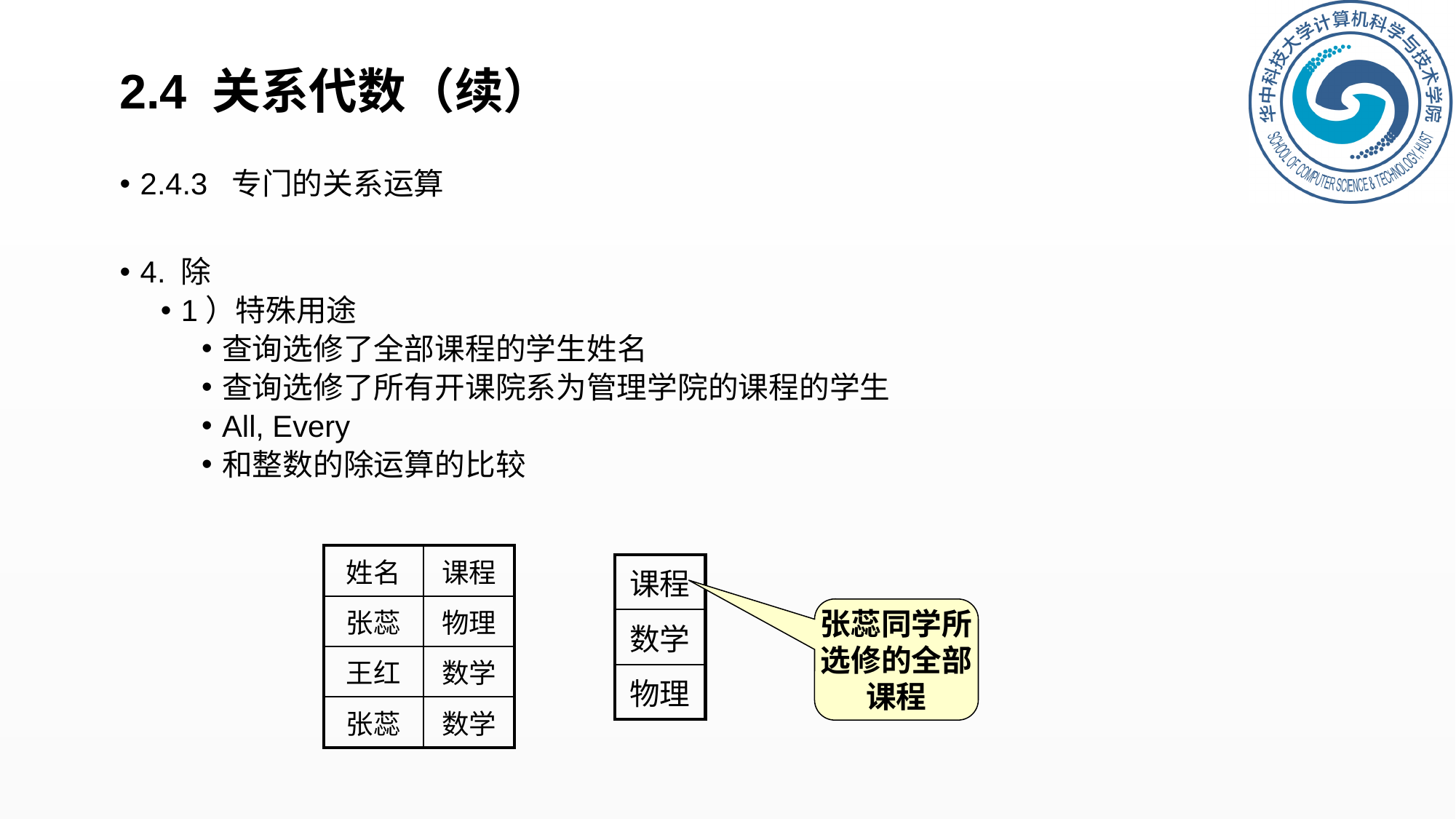

# 2.4 关系代数（续）
2.4.3  专门的关系运算

4. 除
1）特殊用途
查询选修了全部课程的学生姓名
查询选修了所有开课院系为管理学院的课程的学生
All, Every
和整数的除运算的比较

| 姓名 | 课程 |
| --- | --- |
| 张蕊 | 物理 |
| 王红 | 数学 |
| 张蕊 | 数学 |
| 课程 |
| --- |
| 数学 |
| 物理 |
张蕊同学所选修的全部课程